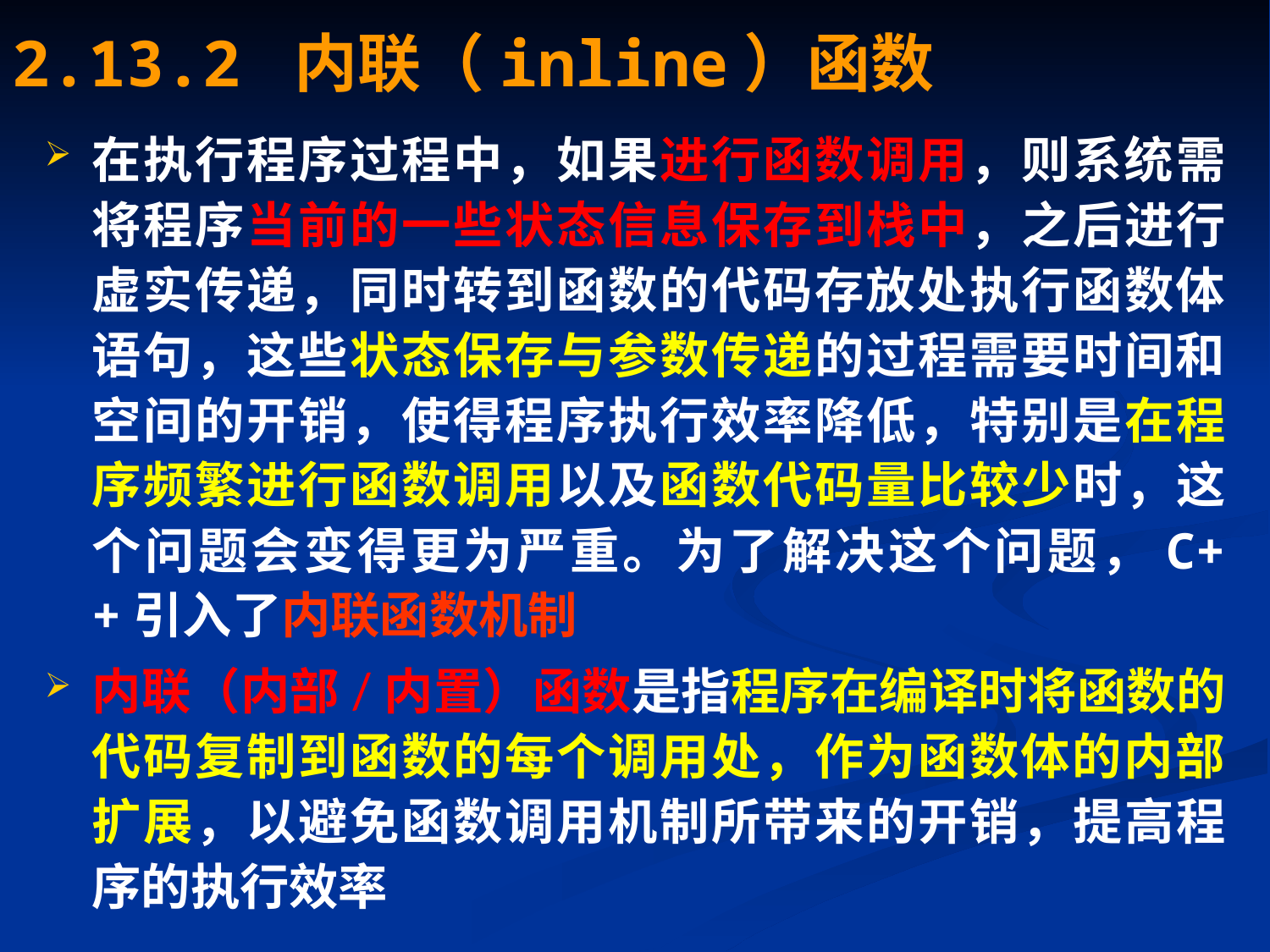

2.13.2 内联（inline）函数
在执行程序过程中，如果进行函数调用，则系统需将程序当前的一些状态信息保存到栈中，之后进行虚实传递，同时转到函数的代码存放处执行函数体语句，这些状态保存与参数传递的过程需要时间和空间的开销，使得程序执行效率降低，特别是在程序频繁进行函数调用以及函数代码量比较少时，这个问题会变得更为严重。为了解决这个问题，C++引入了内联函数机制
内联（内部/内置）函数是指程序在编译时将函数的代码复制到函数的每个调用处，作为函数体的内部扩展，以避免函数调用机制所带来的开销，提高程序的执行效率